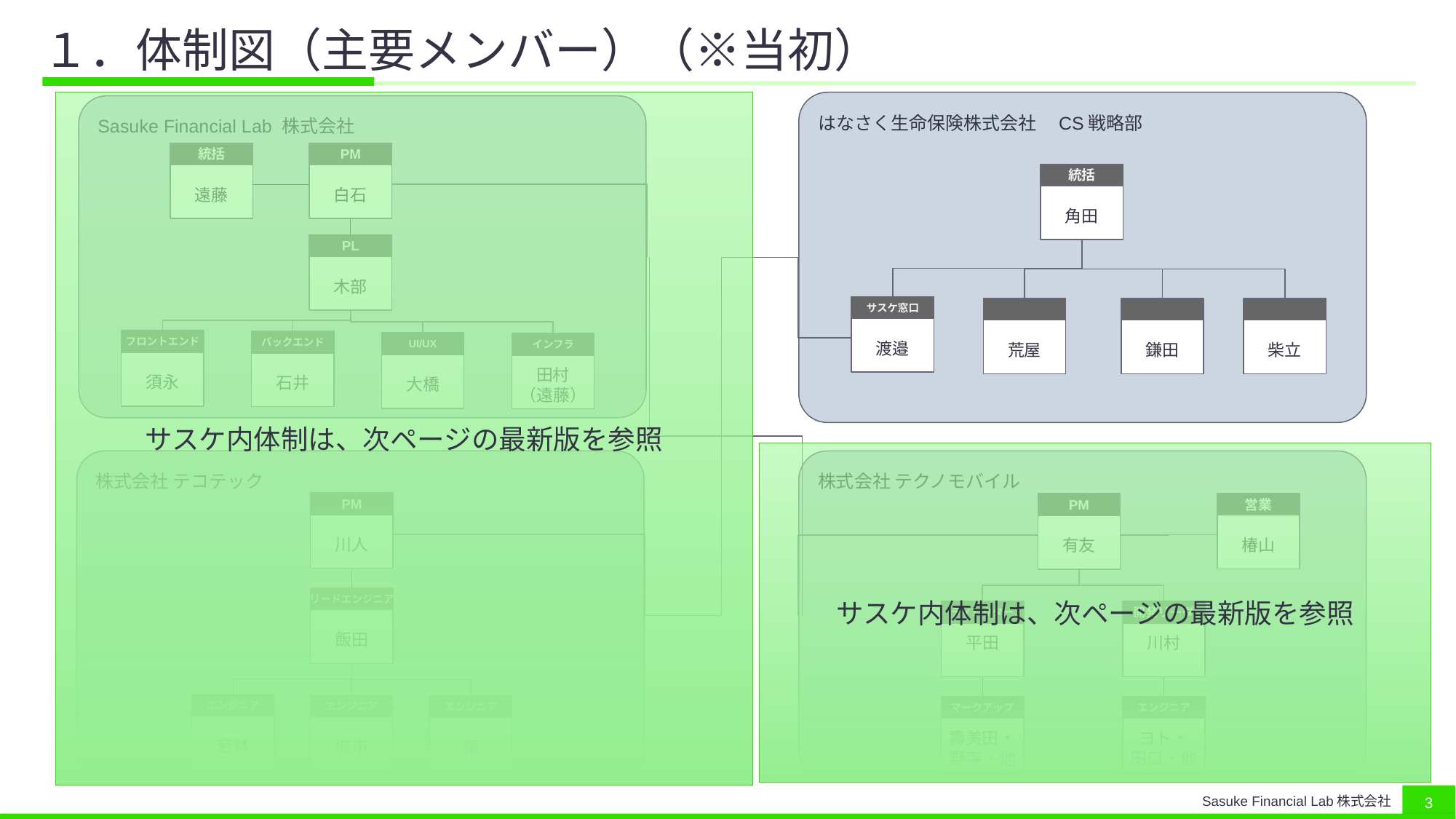

# １．体制図（主要メンバー）（※当初）
サスケ内体制は、次ページの最新版を参照
はなさく生命保険株式会社　CS戦略部

Sasuke Financial Lab 株式会社

統括
PM

遠藤

白石
統括

角田
PL

木部
サスケ窓口

渡邉

荒屋

鎌田

柴立
フロントエンド
バックエンド
UI/UX
インフラ

須永

石井

大橋

田村
（遠藤）
サスケ内体制は、次ページの最新版を参照
株式会社 テコテック
株式会社 テクノモバイル

PM
営業
PM

川人

椿山

有友
リードエンジニア

飯田
ディレクター
平田
開発リーダ
川村
エンジニア
エンジニア
エンジニア
マークアップ
壽美田・野寺・他
エンジニア
ヨト・
田口・他

若林

城市

賴
3
Sasuke Financial Lab株式会社